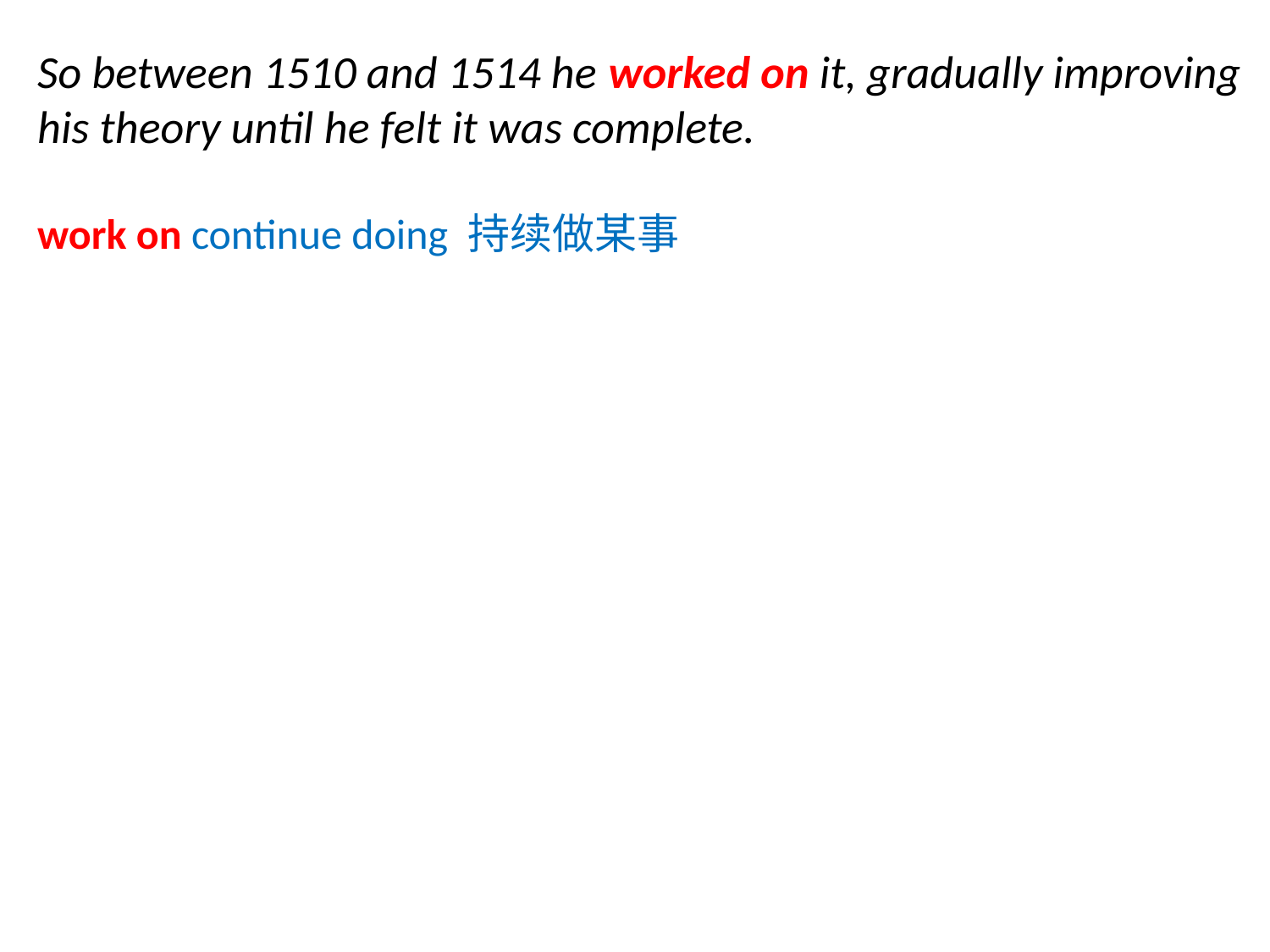

So between 1510 and 1514 he worked on it, gradually improving his theory until he felt it was complete.

work on continue doing 持续做某事